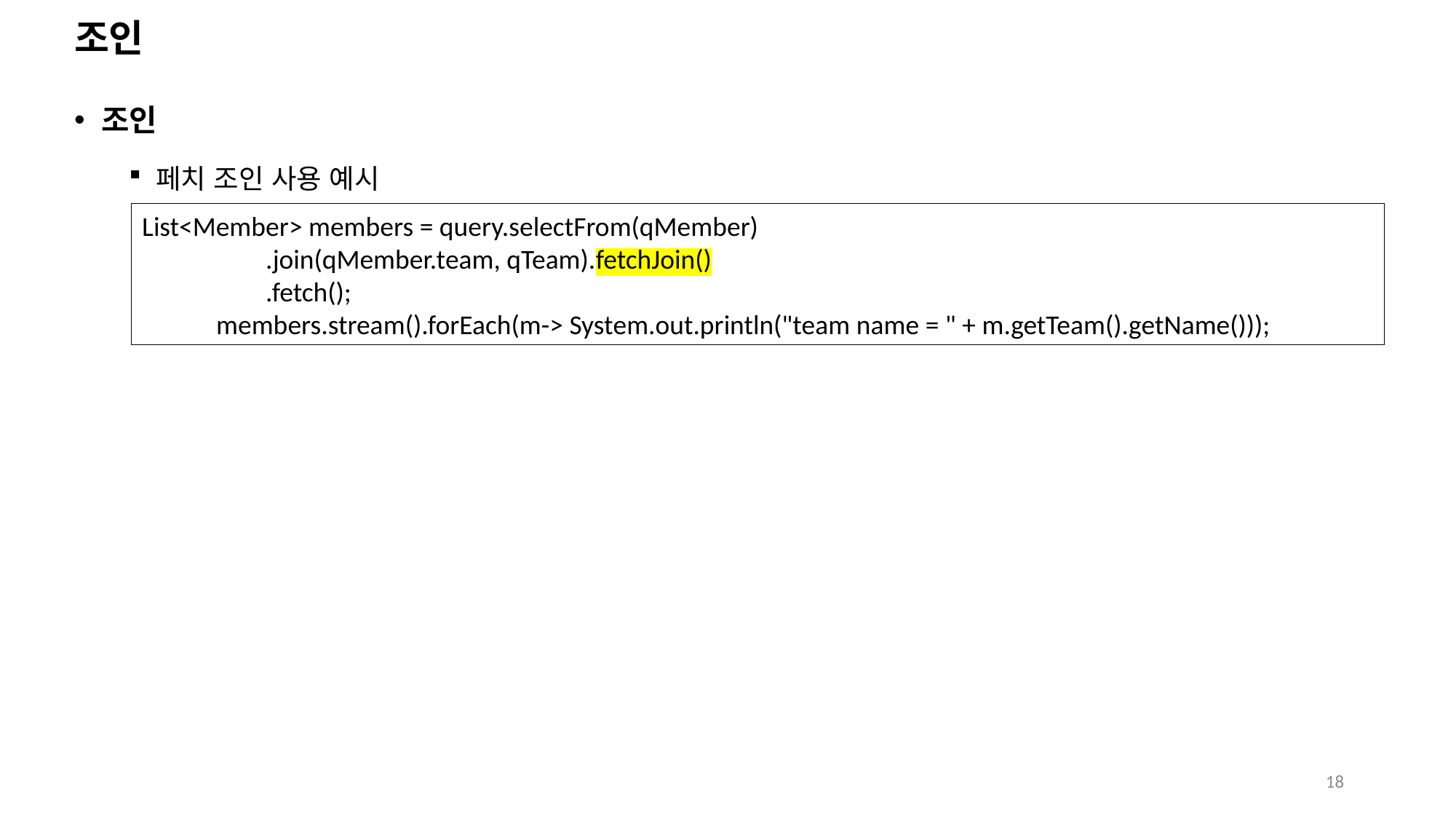

# 조인
조인
페치 조인 사용 예시

List<Member> members = query.selectFrom(qMember)
                    .join(qMember.team, qTeam).fetchJoin()
                    .fetch();
            members.stream().forEach(m-> System.out.println("team name = " + m.getTeam().getName()));
18